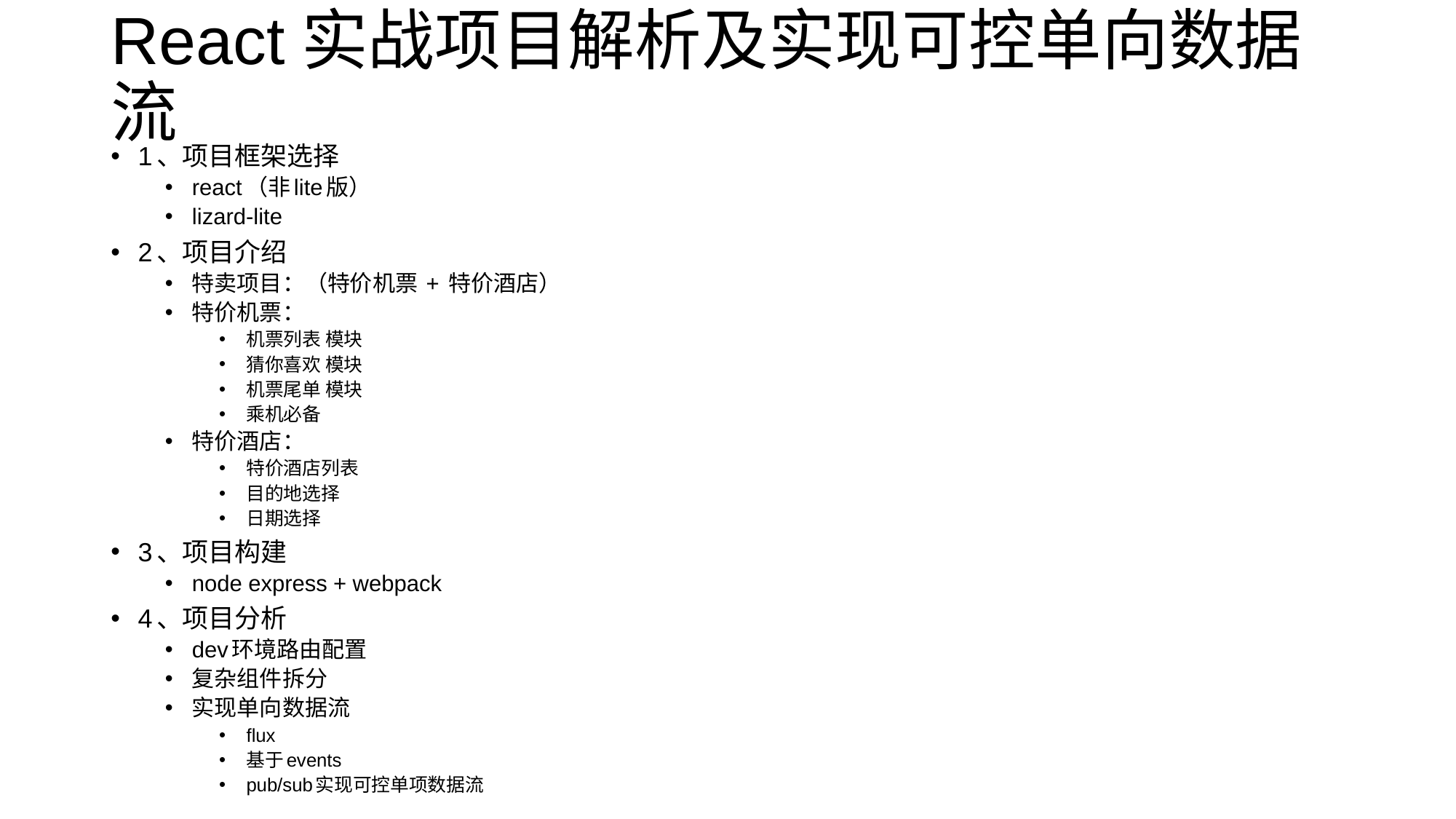

# React实战项目解析及实现可控单向数据流
1、项目框架选择
react（非lite版）
lizard-lite
2、项目介绍
特卖项目：（特价机票 + 特价酒店）
特价机票：
机票列表 模块
猜你喜欢 模块
机票尾单 模块
乘机必备
特价酒店：
特价酒店列表
目的地选择
日期选择
3、项目构建
node express + webpack
4、项目分析
dev环境路由配置
复杂组件拆分
实现单向数据流
flux
基于events
pub/sub实现可控单项数据流